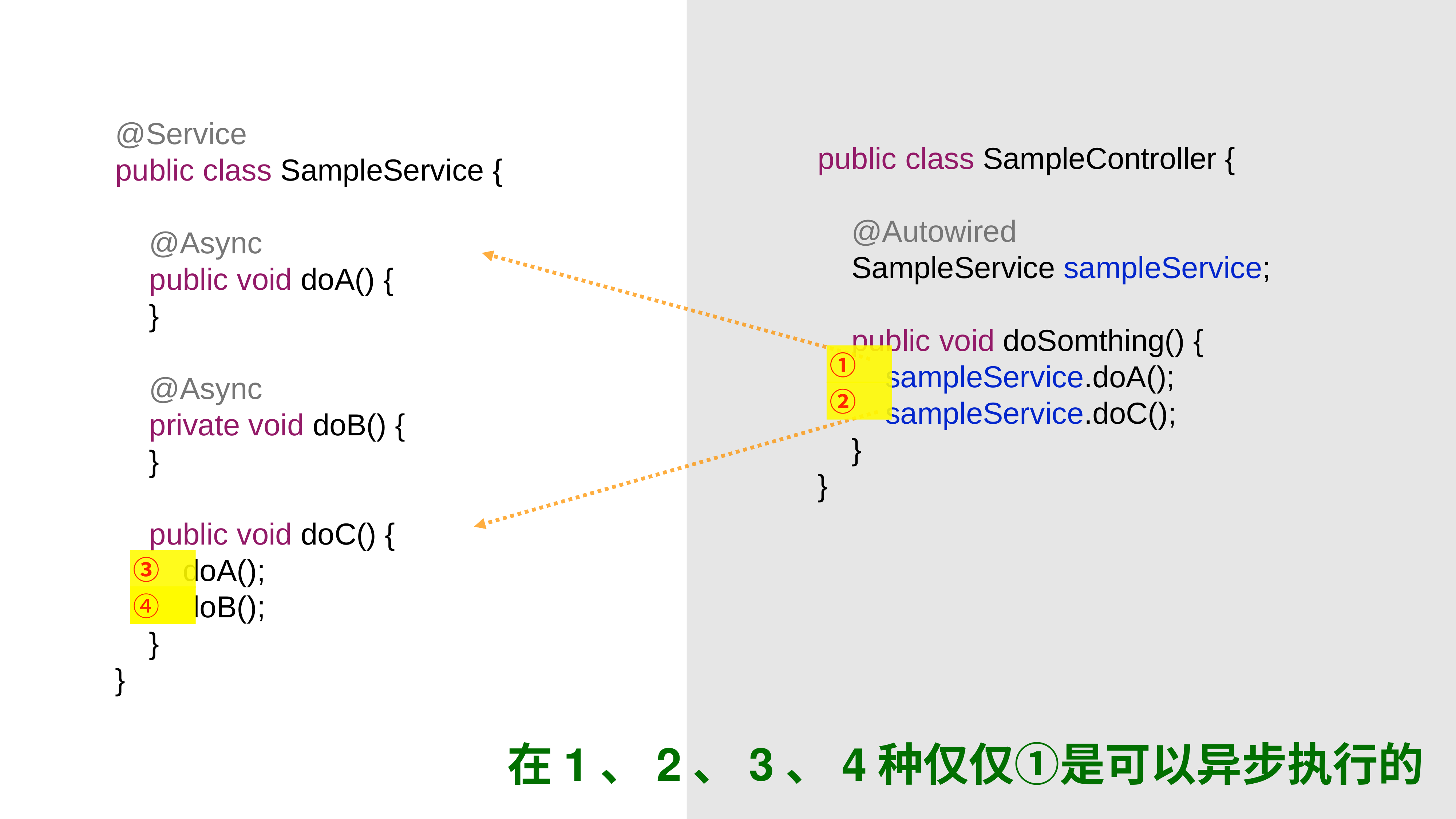

@Service
public class SampleService {

    @Async
    public void doA() {
    }

    @Async
    private void doB() {
    }

    public void doC() {
        doA();
        doB();
    }
}
public class SampleController {

    @Autowired
    SampleService sampleService;

    public void doSomthing() {
        sampleService.doA();
        sampleService.doC();
    }
}

①
②

③
④
在1、2、3、4种仅仅①是可以异步执行的